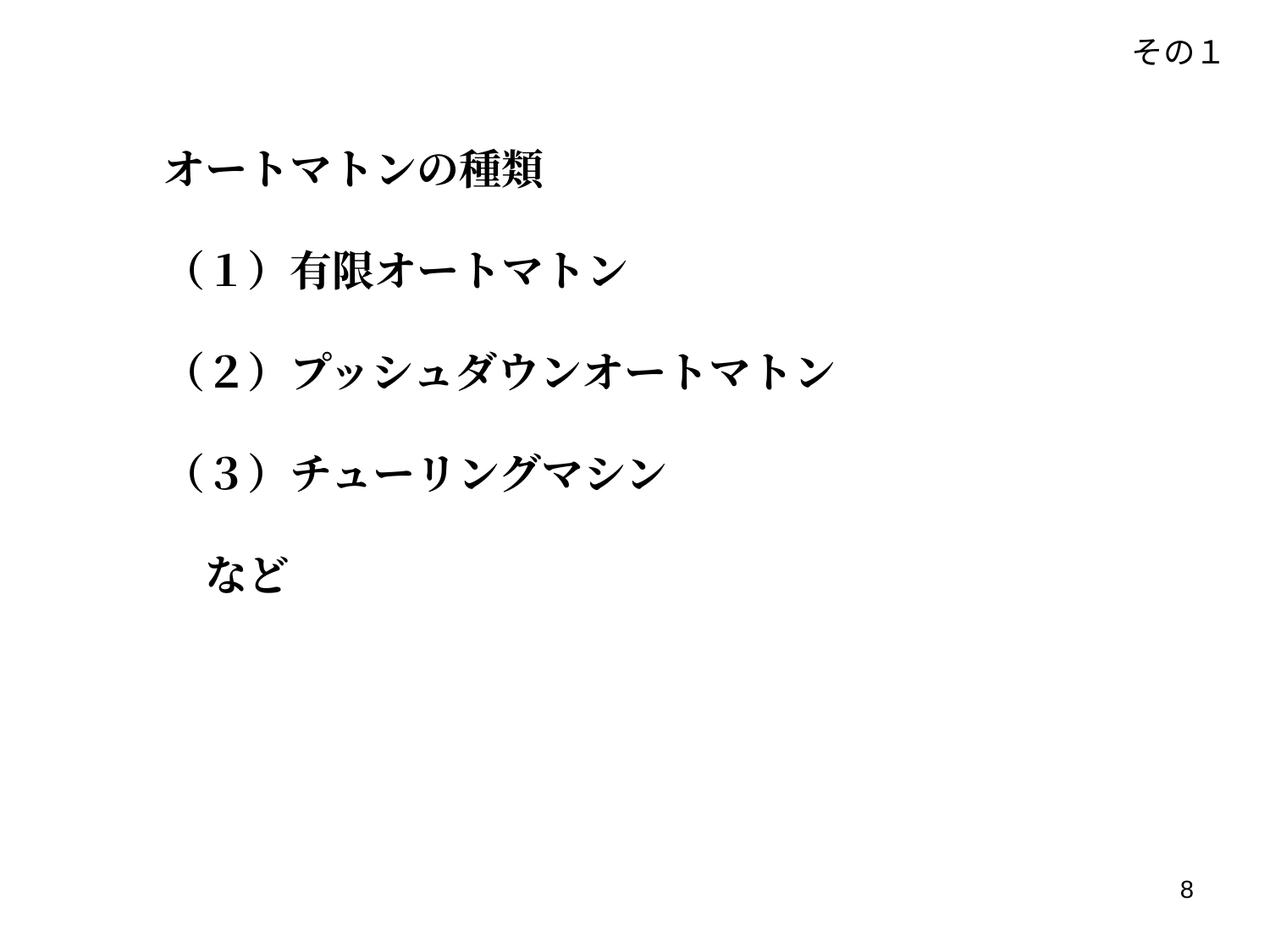

その１
オートマトンの種類

（１）有限オートマトン

（２）プッシュダウンオートマトン

（３）チューリングマシン

　など

8